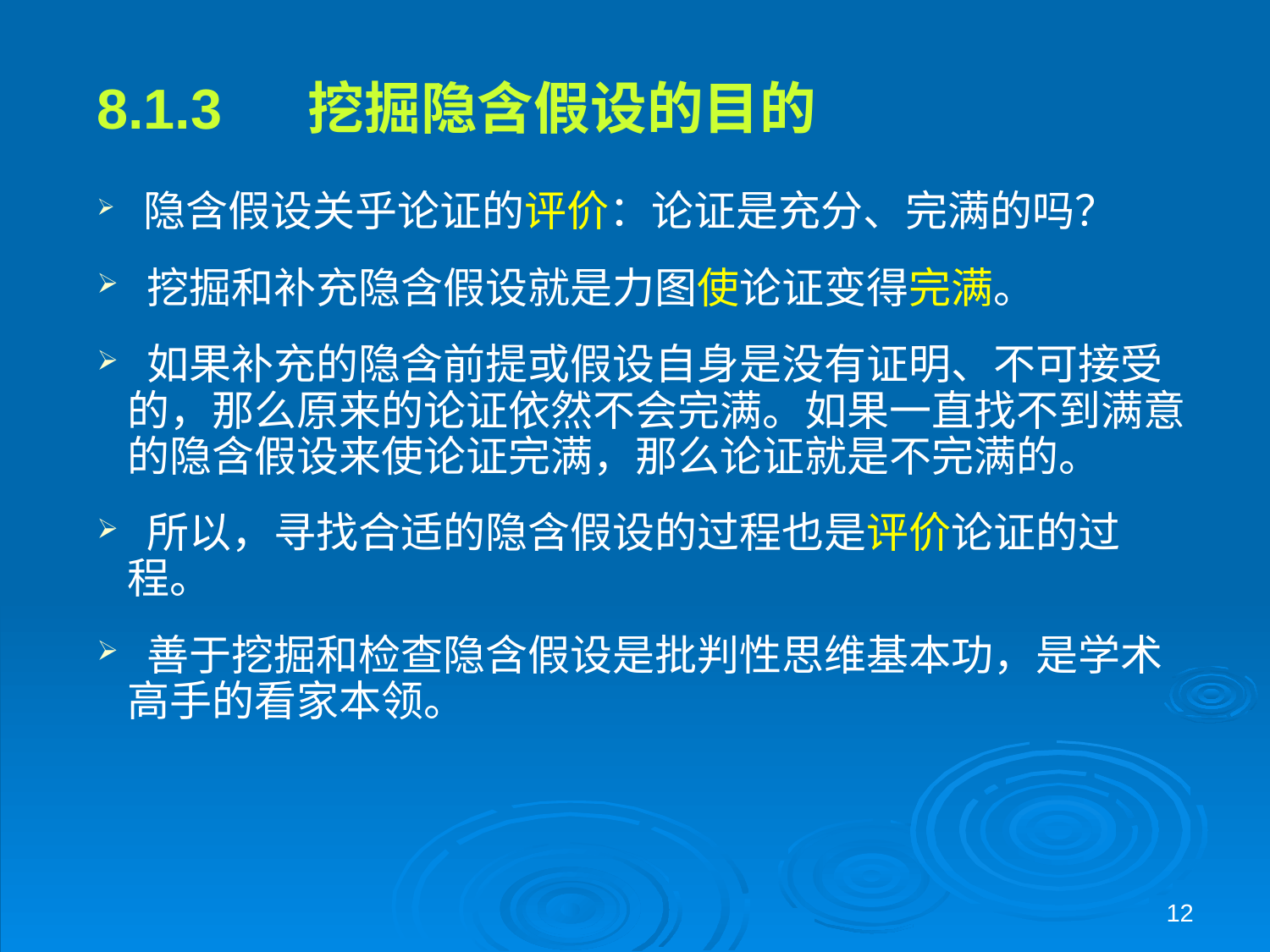

8.1.3 　挖掘隐含假设的目的

 隐含假设关乎论证的评价：论证是充分、完满的吗？

 挖掘和补充隐含假设就是力图使论证变得完满。

 如果补充的隐含前提或假设自身是没有证明、不可接受的，那么原来的论证依然不会完满。如果一直找不到满意的隐含假设来使论证完满，那么论证就是不完满的。

 所以，寻找合适的隐含假设的过程也是评价论证的过程。

 善于挖掘和检查隐含假设是批判性思维基本功，是学术高手的看家本领。

12